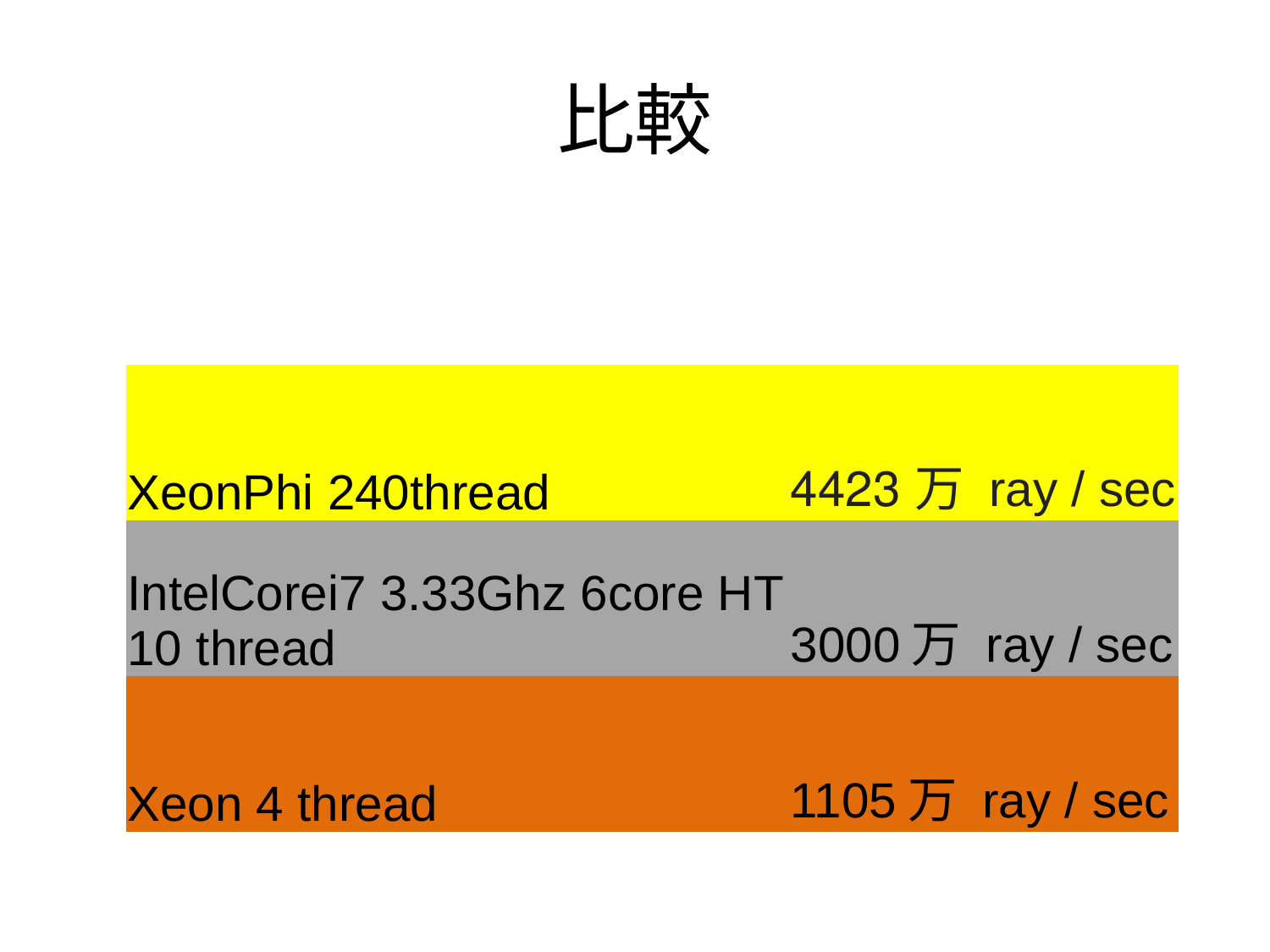

# 比較
| XeonPhi 240thread | 4423万 ray / sec |
| --- | --- |
| IntelCorei7 3.33Ghz 6core HT 10 thread | 3000万 ray / sec |
| Xeon 4 thread | 1105万 ray / sec |